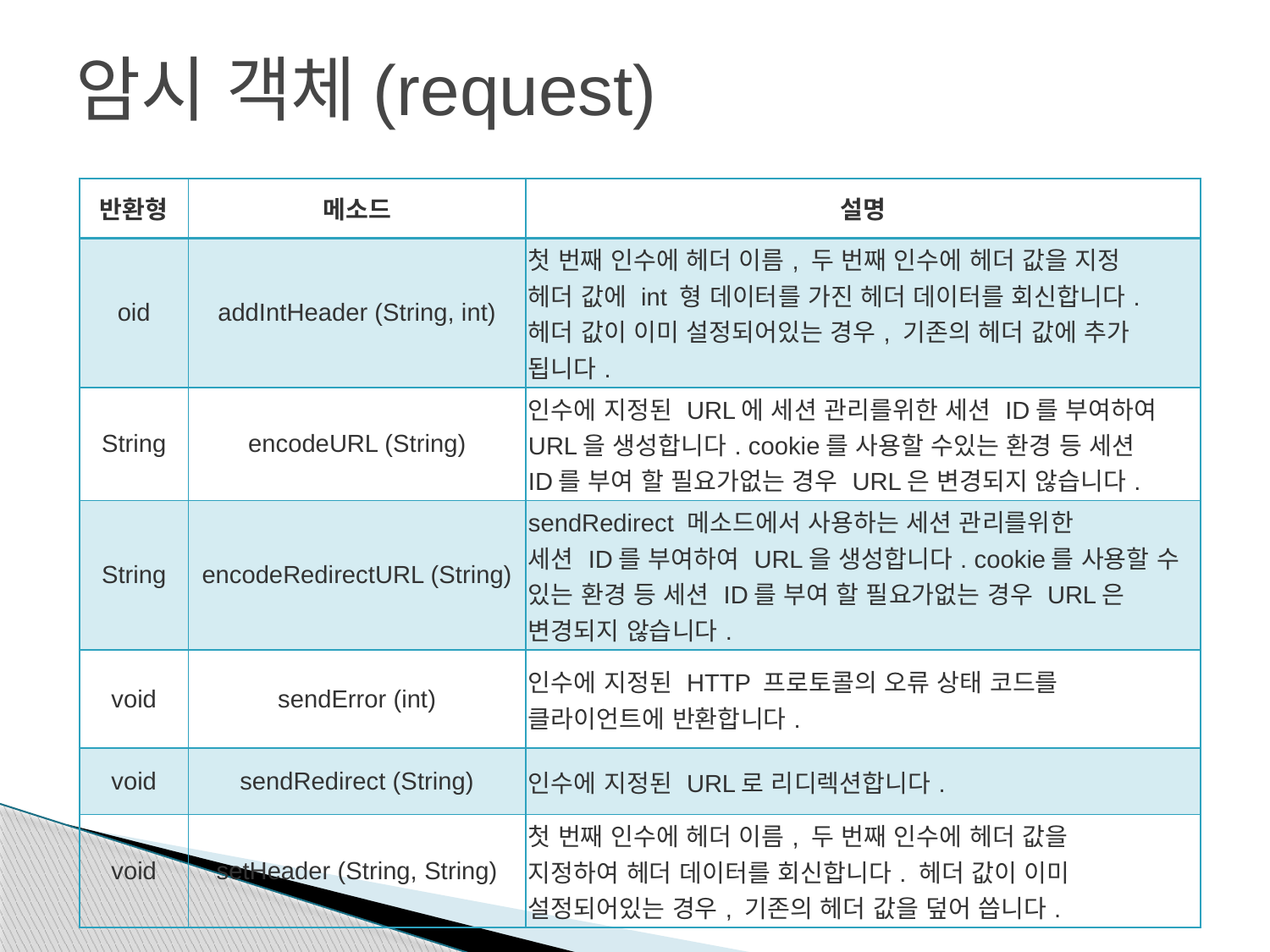

# 암시 객체(request)

| 반환형 | 메소드 | 설명 |
| --- | --- | --- |
| oid | addIntHeader (String, int) | 첫 번째 인수에 헤더 이름, 두 번째 인수에 헤더 값을 지정 헤더 값에 int 형 데이터를 가진 헤더 데이터를 회신합니다.  헤더 값이 이미 설정되어있는 경우, 기존의 헤더 값에 추가 됩니다. |
| String | encodeURL (String) | 인수에 지정된 URL에 세션 관리를위한 세션 ID를 부여하여 URL을 생성합니다. cookie를 사용할 수있는 환경 등 세션 ID를 부여 할 필요가없는 경우 URL은 변경되지 않습니다. |
| String | encodeRedirectURL (String) | sendRedirect 메소드에서 사용하는 세션 관리를위한 세션 ID를 부여하여 URL을 생성합니다. cookie를 사용할 수 있는 환경 등 세션 ID를 부여 할 필요가없는 경우 URL은 변경되지 않습니다. |
| void | sendError (int) | 인수에 지정된 HTTP 프로토콜의 오류 상태 코드를 클라이언트에 반환합니다. |
| void | sendRedirect (String) | 인수에 지정된 URL로 리디렉션합니다. |
| void | setHeader (String, String) | 첫 번째 인수에 헤더 이름, 두 번째 인수에 헤더 값을 지정하여 헤더 데이터를 회신합니다. 헤더 값이 이미 설정되어있는 경우, 기존의 헤더 값을 덮어 씁니다. |